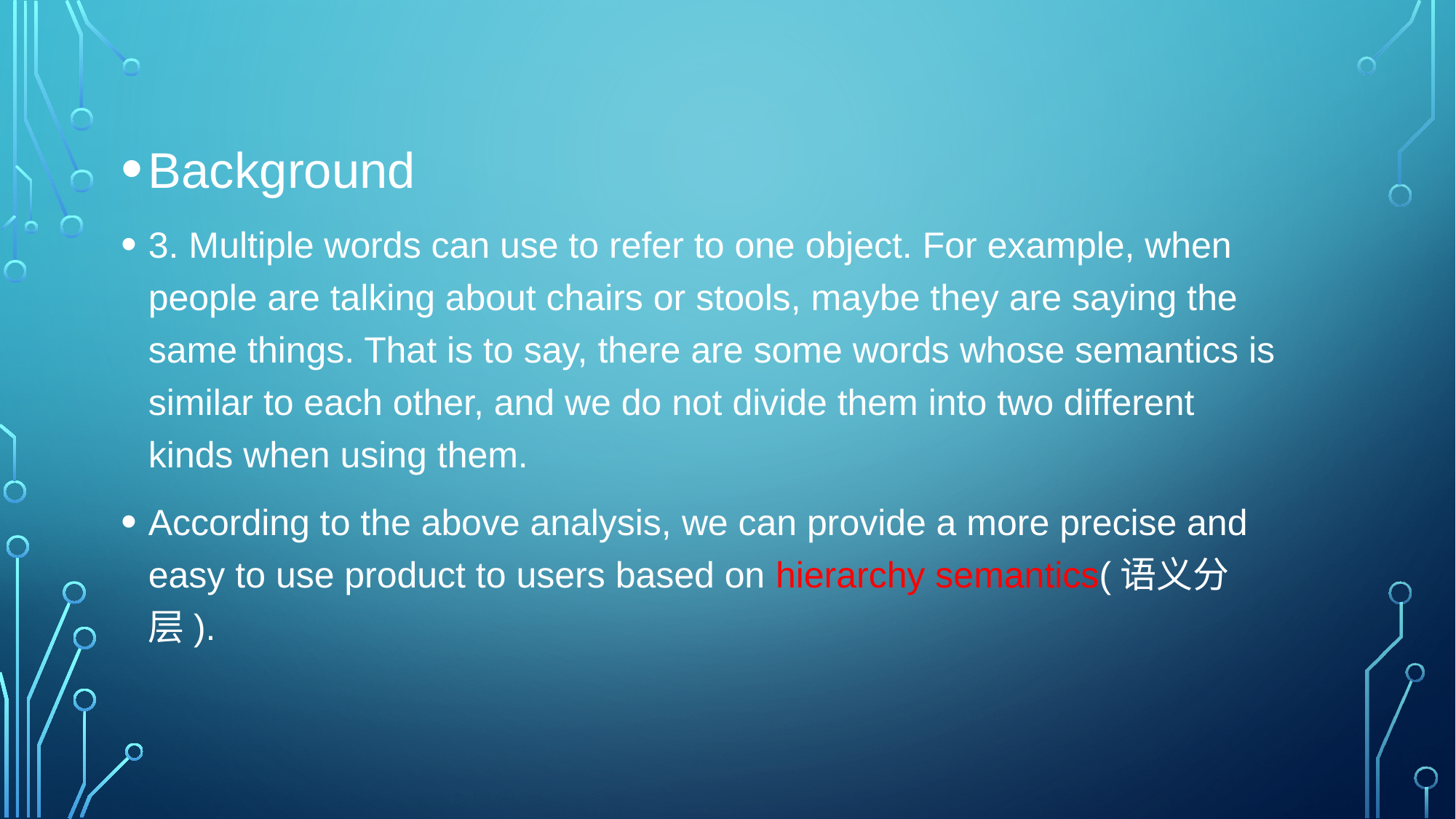

Background
3. Multiple words can use to refer to one object. For example, when people are talking about chairs or stools, maybe they are saying the same things. That is to say, there are some words whose semantics is similar to each other, and we do not divide them into two different kinds when using them.
According to the above analysis, we can provide a more precise and easy to use product to users based on hierarchy semantics(语义分层).